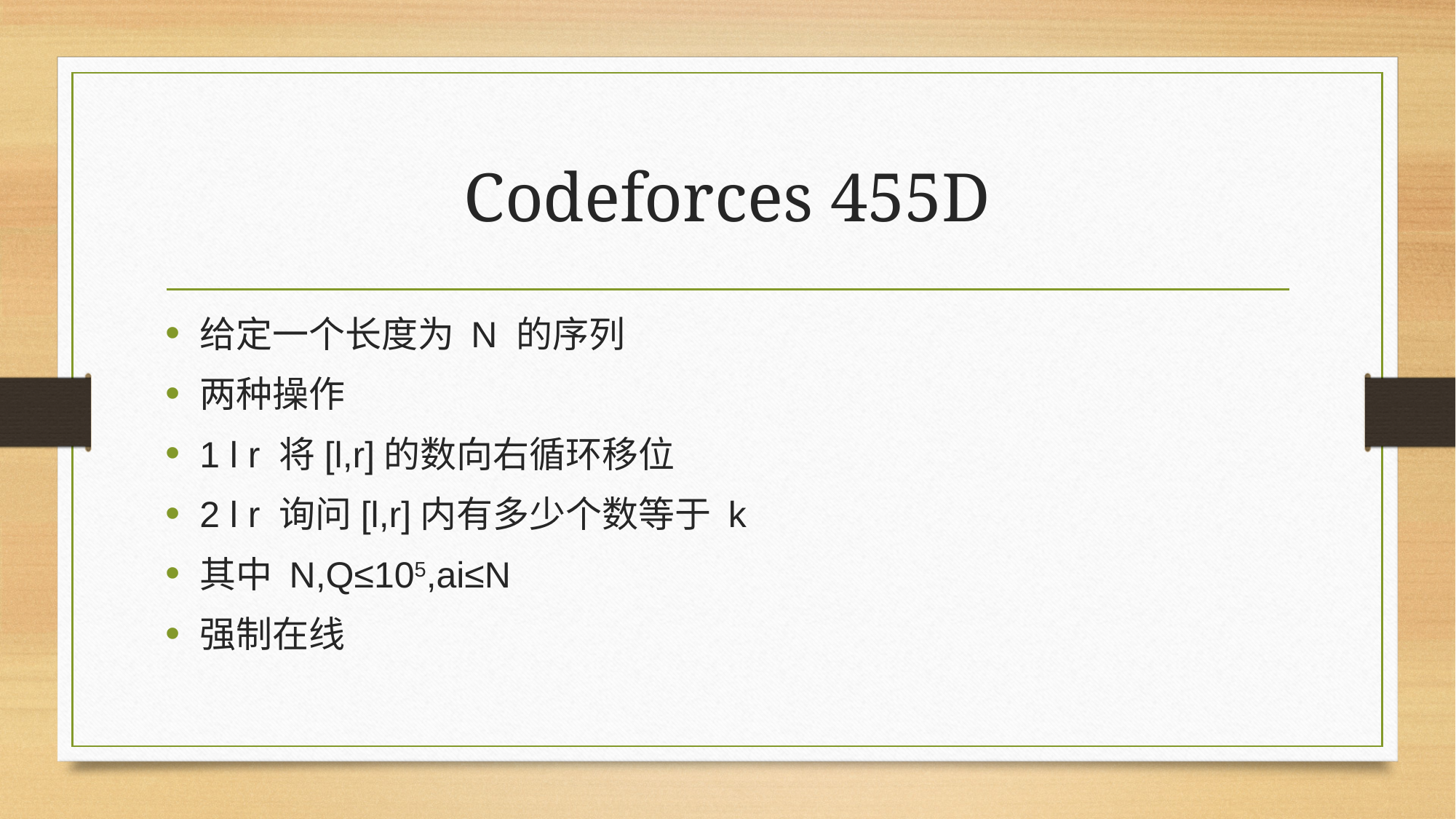

# Codeforces 455D
给定一个长度为 N 的序列
两种操作
1 l r 将[l,r]的数向右循环移位
2 l r 询问[l,r]内有多少个数等于 k
其中 N,Q≤105,ai≤N
强制在线